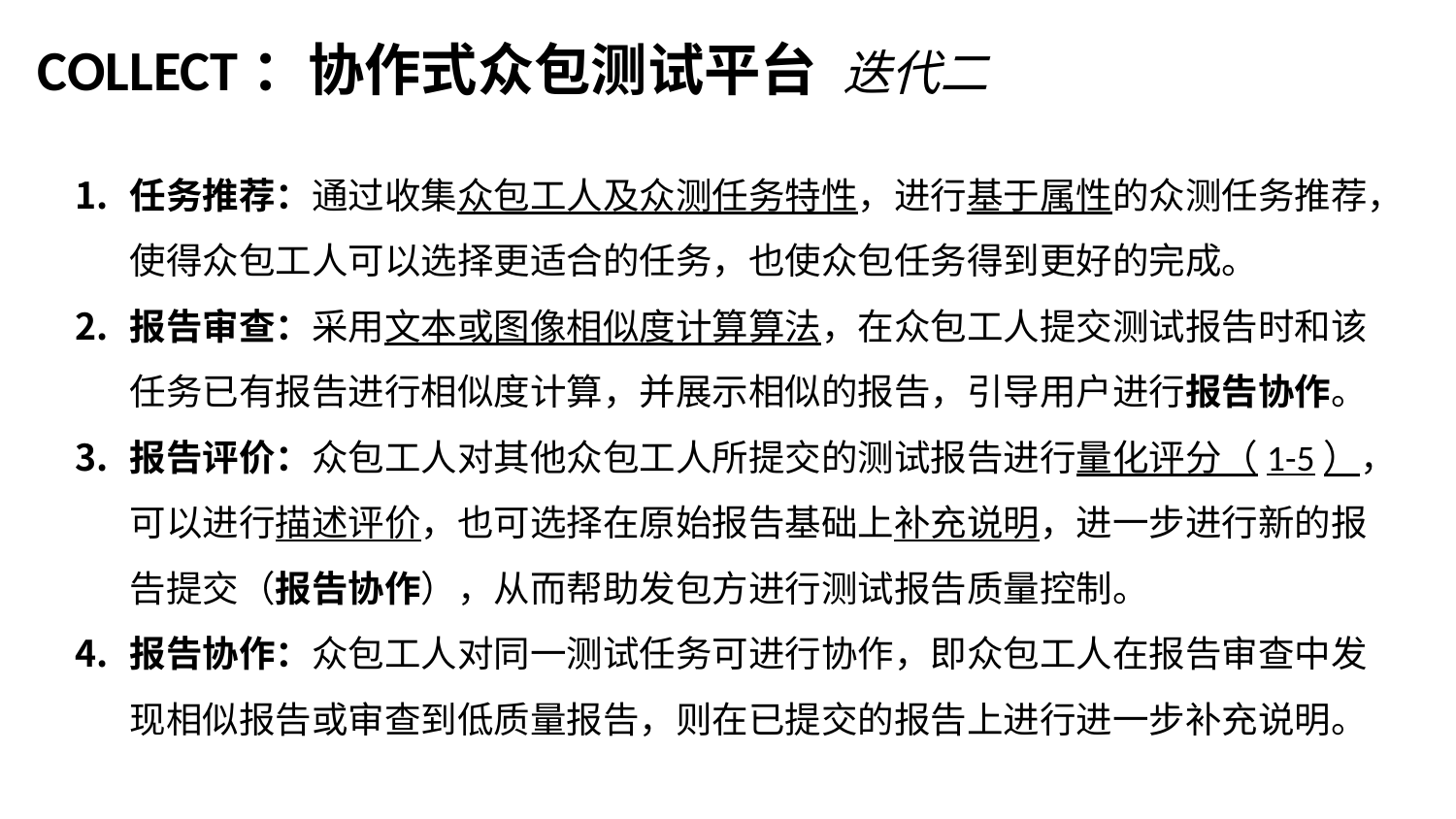

COLLECT：协作式众包测试平台  迭代二
任务推荐：通过收集众包工人及众测任务特性，进行基于属性的众测任务推荐，使得众包工人可以选择更适合的任务，也使众包任务得到更好的完成。
报告审查：采用文本或图像相似度计算算法，在众包工人提交测试报告时和该任务已有报告进行相似度计算，并展示相似的报告，引导用户进行报告协作。
报告评价：众包工人对其他众包工人所提交的测试报告进行量化评分（1-5），可以进行描述评价，也可选择在原始报告基础上补充说明，进一步进行新的报告提交（报告协作），从而帮助发包方进行测试报告质量控制。
报告协作：众包工人对同一测试任务可进行协作，即众包工人在报告审查中发现相似报告或审查到低质量报告，则在已提交的报告上进行进一步补充说明。